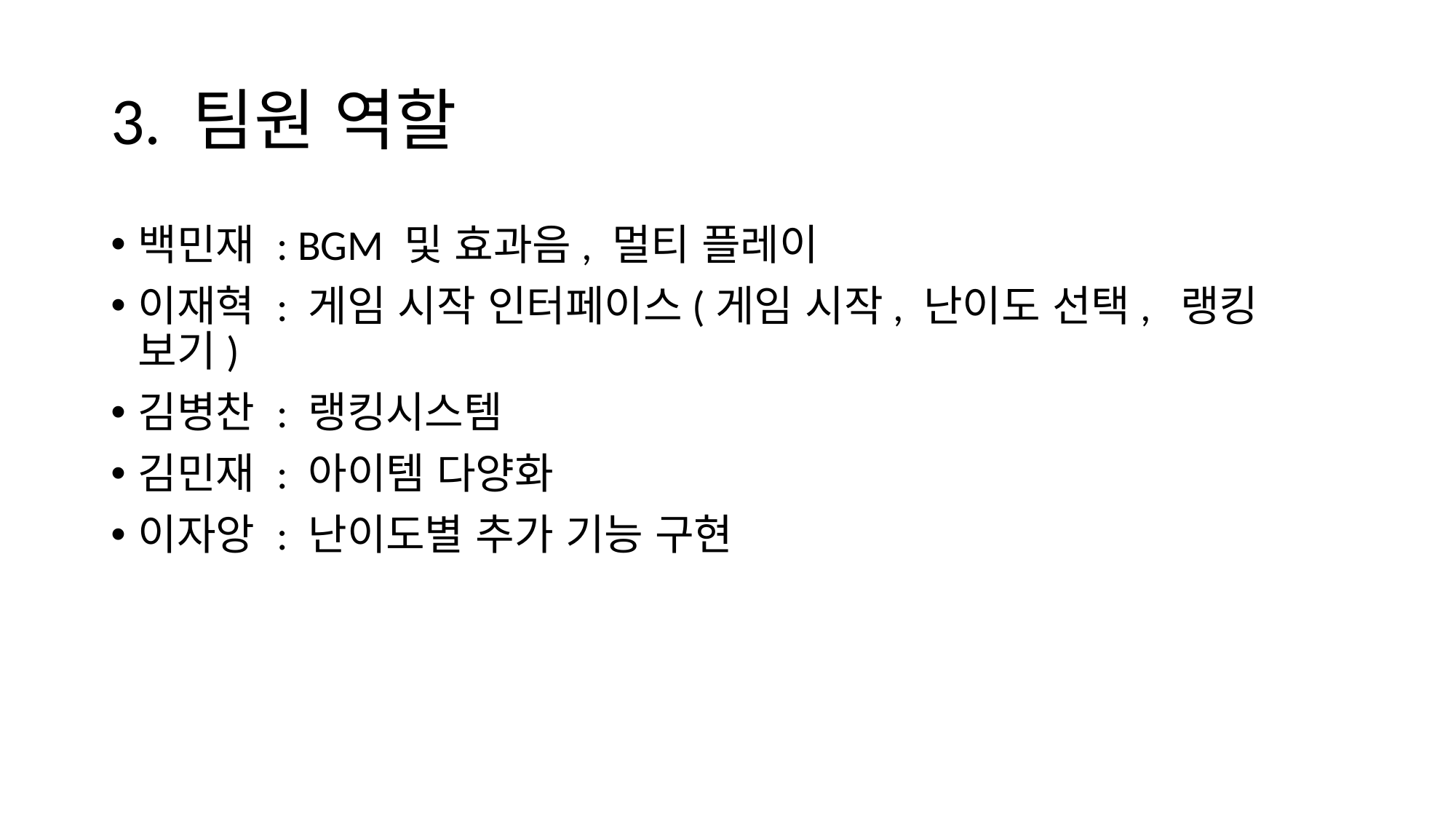

# 3. 팀원 역할
백민재 : BGM 및 효과음, 멀티 플레이
이재혁 : 게임 시작 인터페이스(게임 시작, 난이도 선택,  랭킹 보기)
김병찬 : 랭킹시스템
김민재 : 아이템 다양화
이자앙 : 난이도별 추가 기능 구현